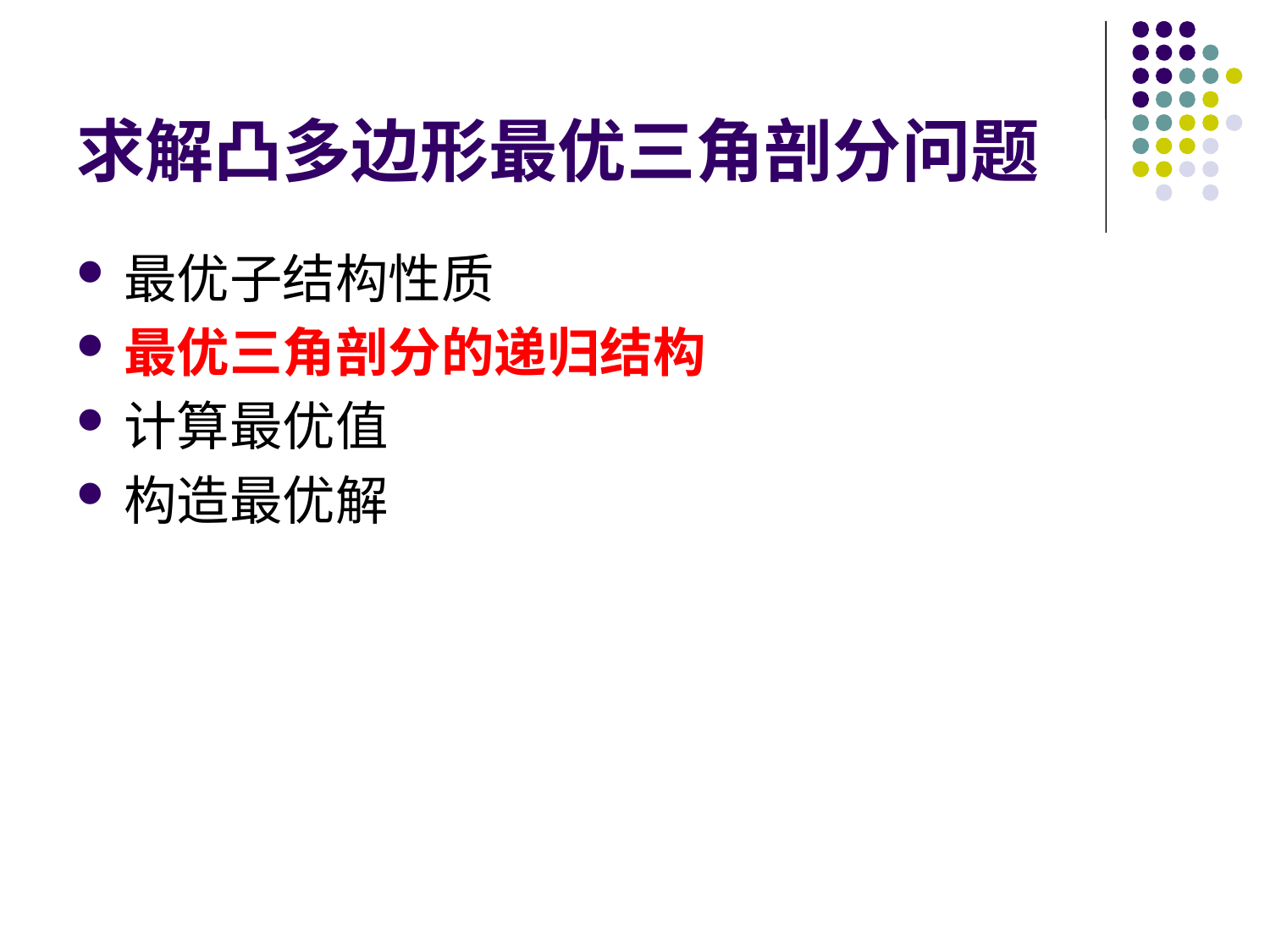

# 求解凸多边形最优三角剖分问题
最优子结构性质
最优三角剖分的递归结构
计算最优值
构造最优解